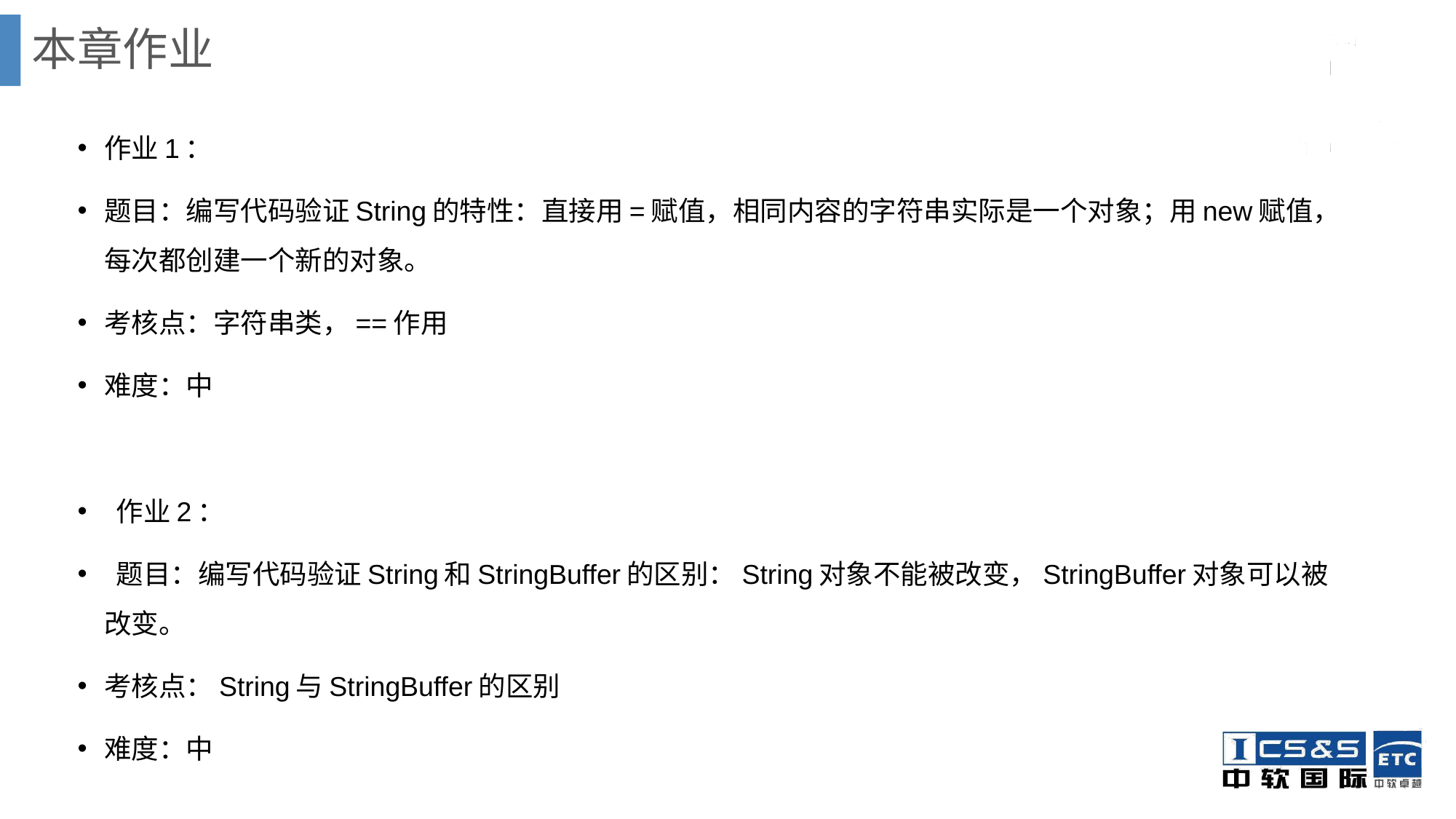

# 本章作业
作业1：
题目：编写代码验证String的特性：直接用=赋值，相同内容的字符串实际是一个对象；用new赋值，每次都创建一个新的对象。
考核点：字符串类，==作用
难度：中

 作业2：
 题目：编写代码验证String和StringBuffer的区别：String对象不能被改变，StringBuffer对象可以被改变。
考核点：String与StringBuffer的区别
难度：中